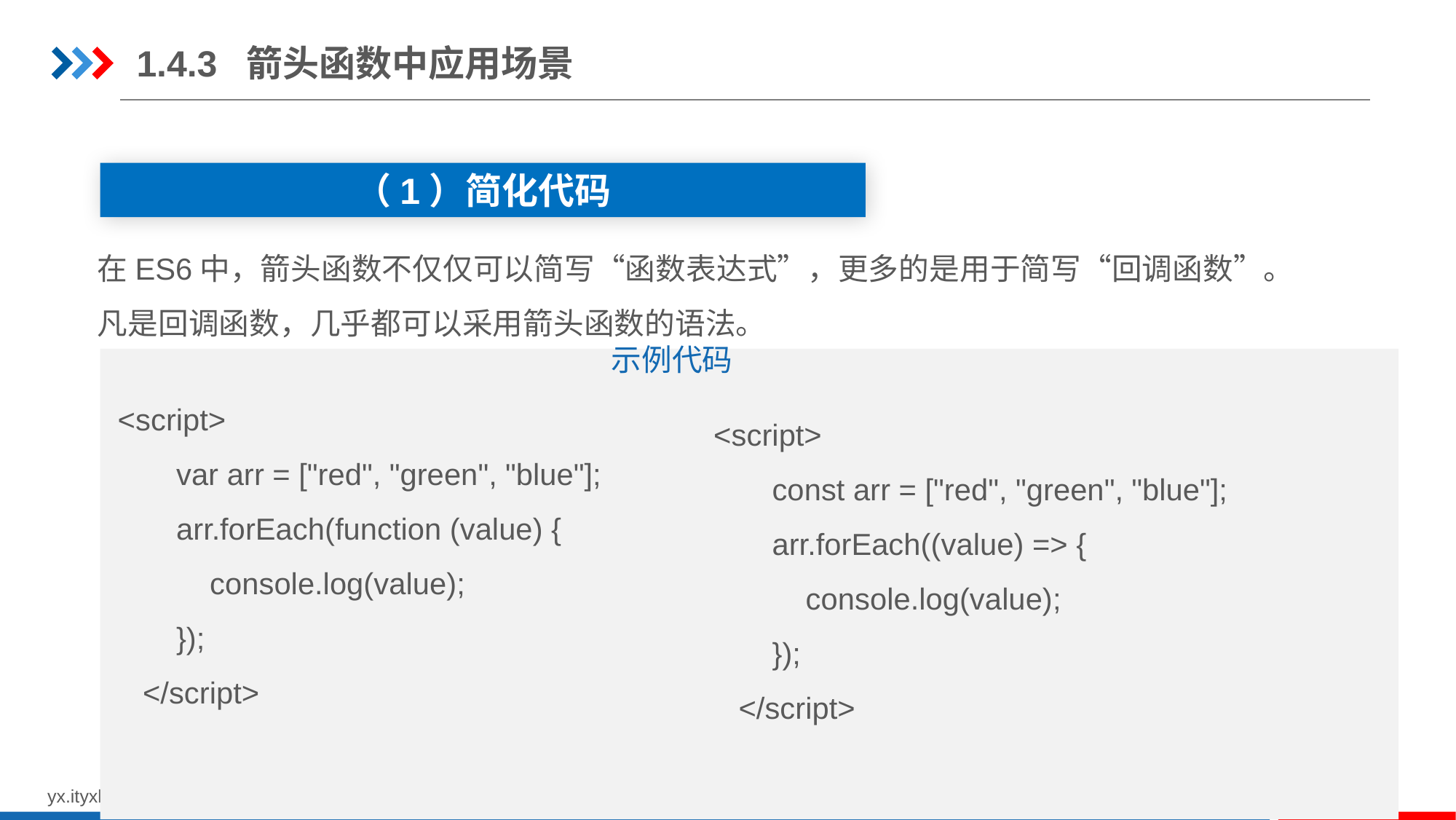

1.4.3  箭头函数中应用场景
（1）简化代码
在ES6中，箭头函数不仅仅可以简写“函数表达式”，更多的是用于简写“回调函数”。凡是回调函数，几乎都可以采用箭头函数的语法。
示例代码

 <script>
        var arr = ["red", "green", "blue"];
        arr.forEach(function (value) {
            console.log(value);
        });
    </script>
 <script>
        const arr = ["red", "green", "blue"];
        arr.forEach((value) => {
            console.log(value);
        });
    </script>